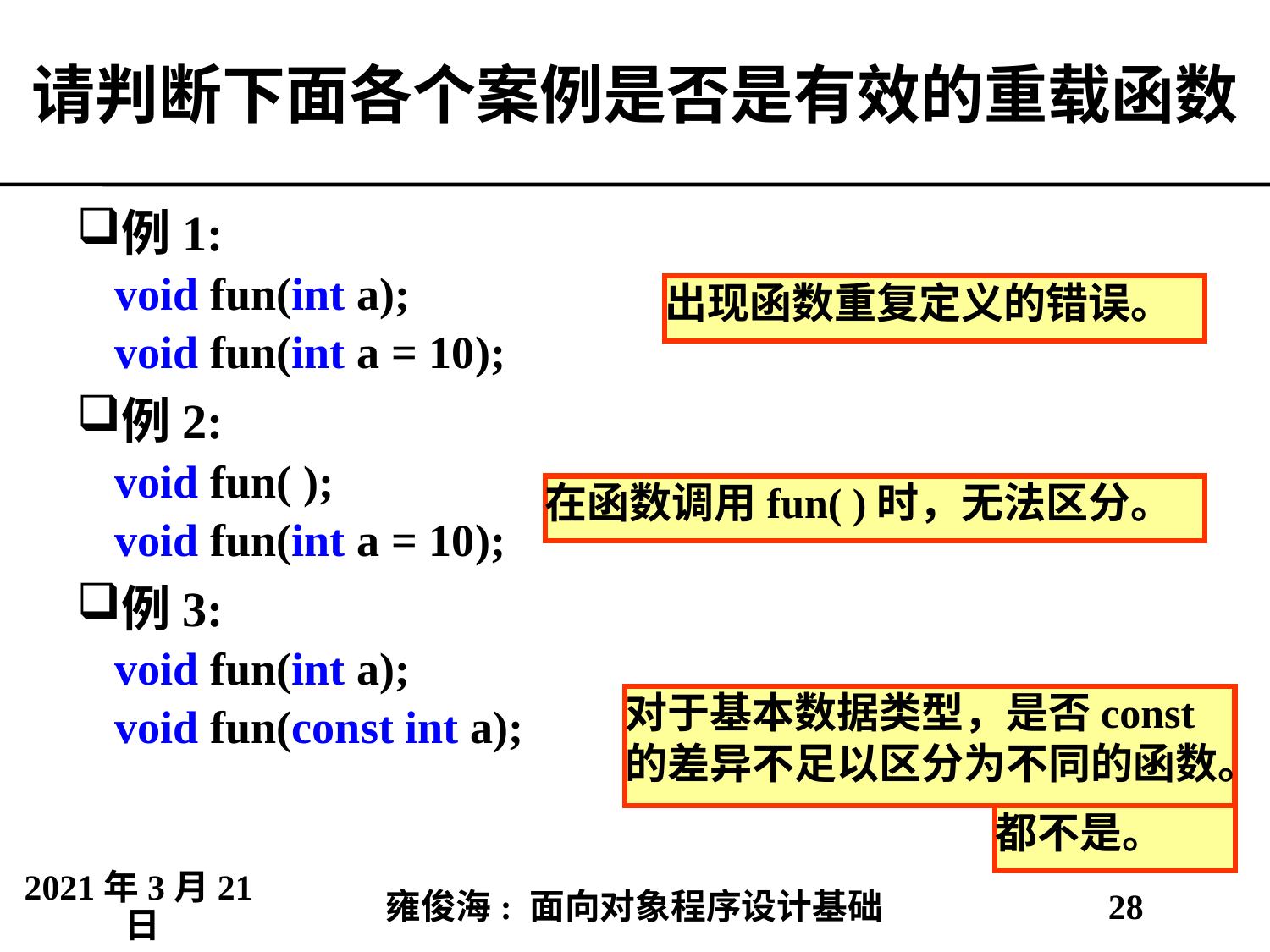

# 请判断下面各个案例是否是有效的重载函数

例1:
void fun(int a);
void fun(int a = 10);
例2:
void fun( );
void fun(int a = 10);
例3:
void fun(int a);
void fun(const int a);
出现函数重复定义的错误。
在函数调用fun( )时，无法区分。
对于基本数据类型，是否const的差异不足以区分为不同的函数。
都不是。
2021年3月21日
雍俊海: 面向对象程序设计基础
28